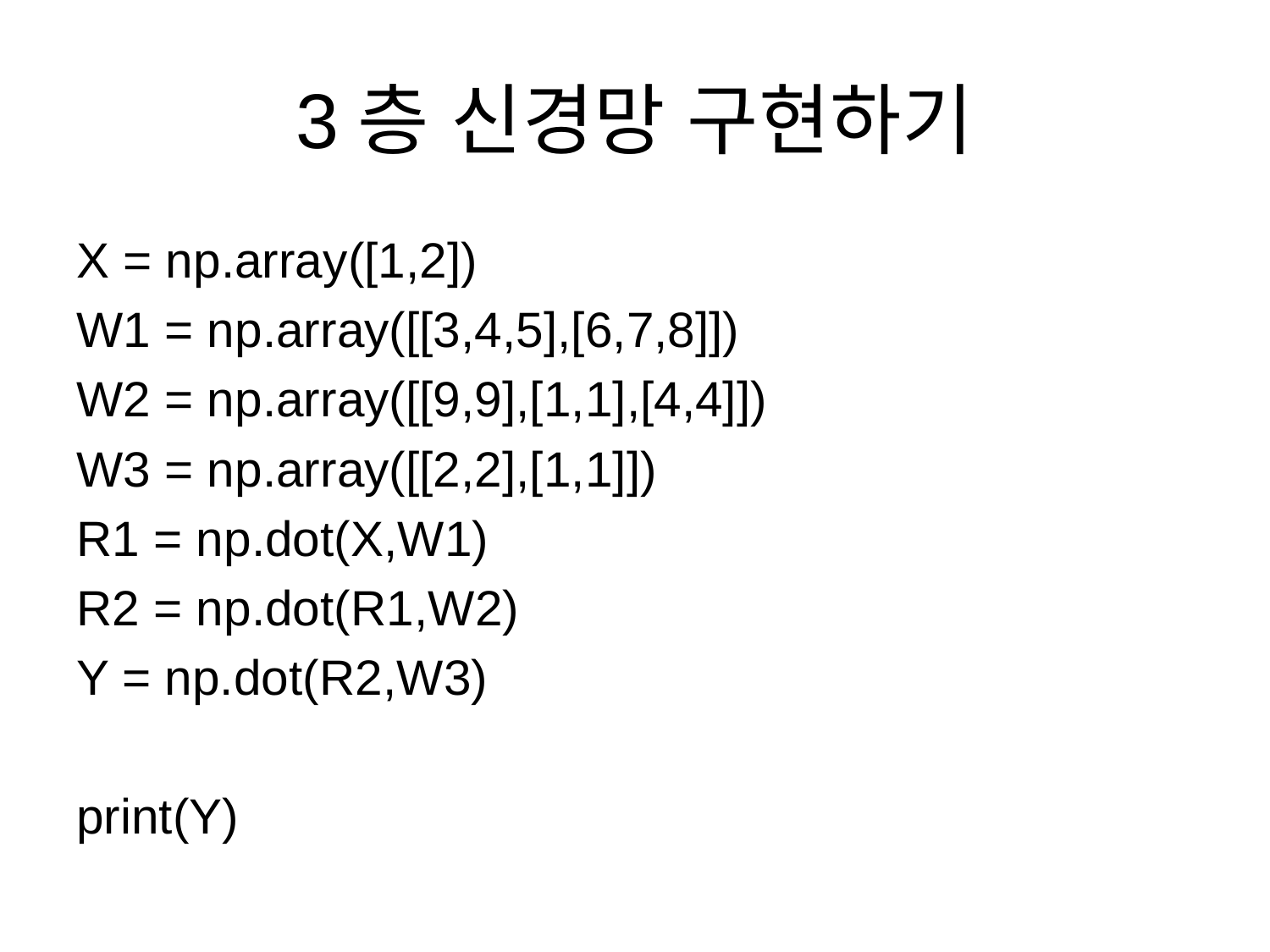

# 3층 신경망 구현하기
X = np.array([1,2])
W1 = np.array([[3,4,5],[6,7,8]])
W2 = np.array([[9,9],[1,1],[4,4]])
W3 = np.array([[2,2],[1,1]])
R1 = np.dot(X,W1)
R2 = np.dot(R1,W2)
Y = np.dot(R2,W3)

print(Y)